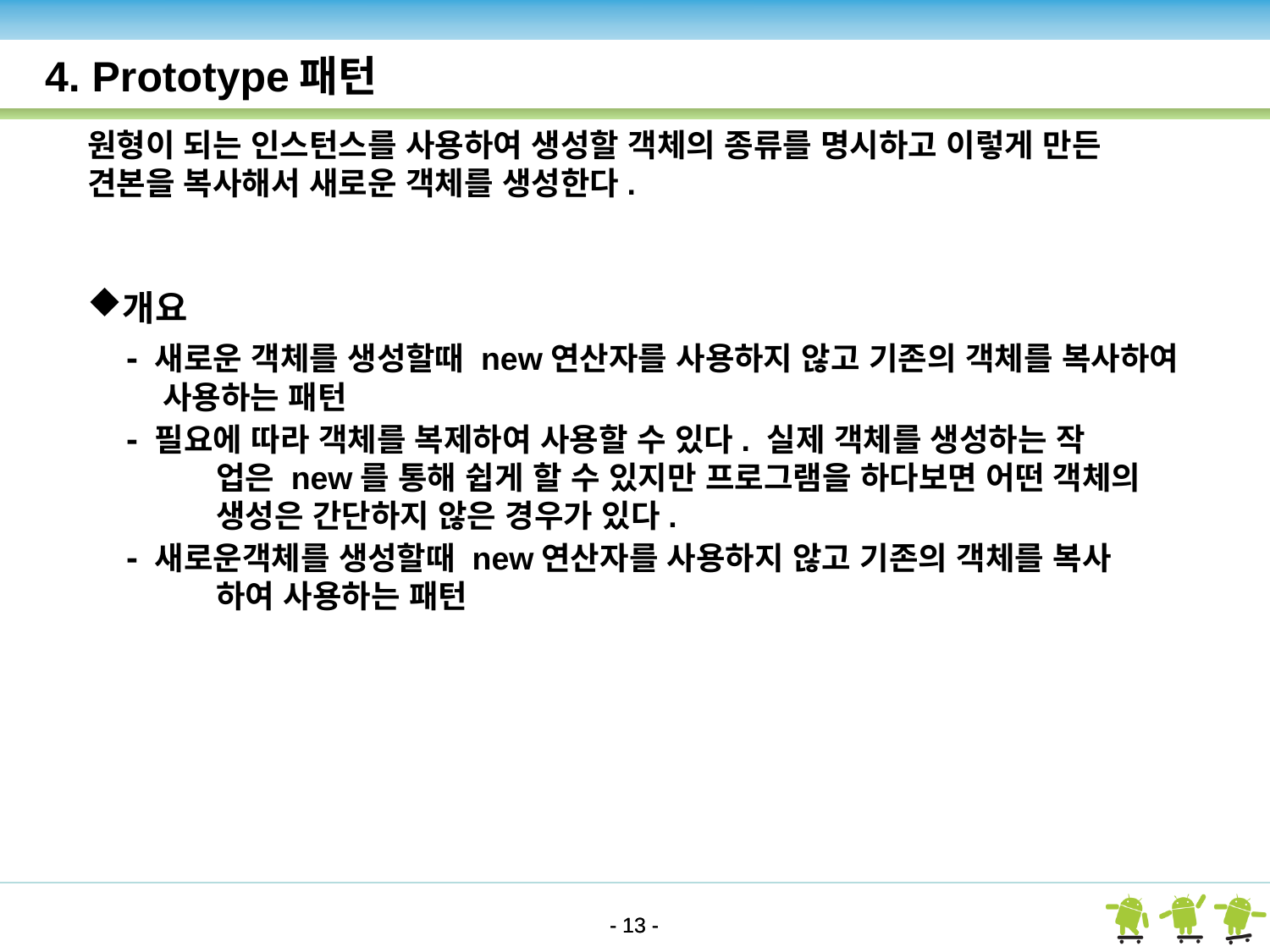

4. Prototype패턴
원형이 되는 인스턴스를 사용하여 생성할 객체의 종류를 명시하고 이렇게 만든 견본을 복사해서 새로운 객체를 생성한다.

개요
    - 새로운 객체를 생성할때 new연산자를 사용하지 않고 기존의 객체를 복사하여 사용하는 패턴
    - 필요에 따라 객체를 복제하여 사용할 수 있다. 실제 객체를 생성하는 작
      업은 new를 통해 쉽게 할 수 있지만 프로그램을 하다보면 어떤 객체의
      생성은 간단하지 않은 경우가 있다.
    - 새로운객체를 생성할때 new연산자를 사용하지 않고 기존의 객체를 복사
      하여 사용하는 패턴

- 13 -
- 13 -